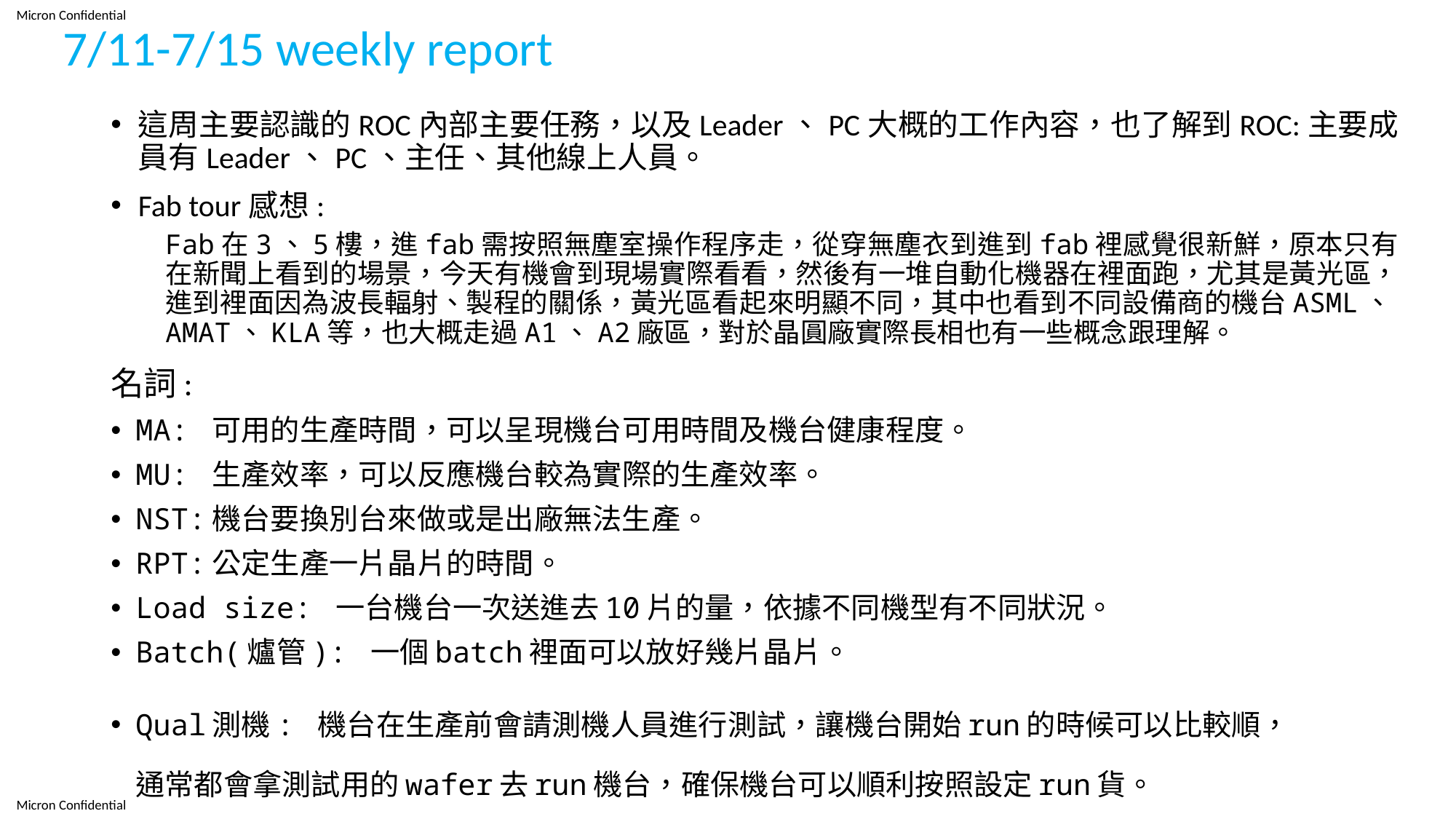

# 7/11-7/15 weekly report
這周主要認識的ROC內部主要任務，以及Leader、PC大概的工作內容，也了解到ROC:主要成員有Leader、PC、主任、其他線上人員。
Fab tour感想:
Fab在3、5樓，進fab需按照無塵室操作程序走，從穿無塵衣到進到fab裡感覺很新鮮，原本只有在新聞上看到的場景，今天有機會到現場實際看看，然後有一堆自動化機器在裡面跑，尤其是黃光區，進到裡面因為波長輻射、製程的關係，黃光區看起來明顯不同，其中也看到不同設備商的機台ASML、AMAT、KLA等，也大概走過A1、A2廠區，對於晶圓廠實際長相也有一些概念跟理解。

名詞:
MA: 可用的生產時間，可以呈現機台可用時間及機台健康程度。
MU: 生產效率，可以反應機台較為實際的生產效率。
NST:機台要換別台來做或是出廠無法生產。
RPT:公定生產一片晶片的時間。
Load size: 一台機台一次送進去10片的量，依據不同機型有不同狀況。
Batch(爐管): 一個batch裡面可以放好幾片晶片。
Qual測機: 機台在生產前會請測機人員進行測試，讓機台開始run的時候可以比較順，通常都會拿測試用的wafer去run機台，確保機台可以順利按照設定run貨。